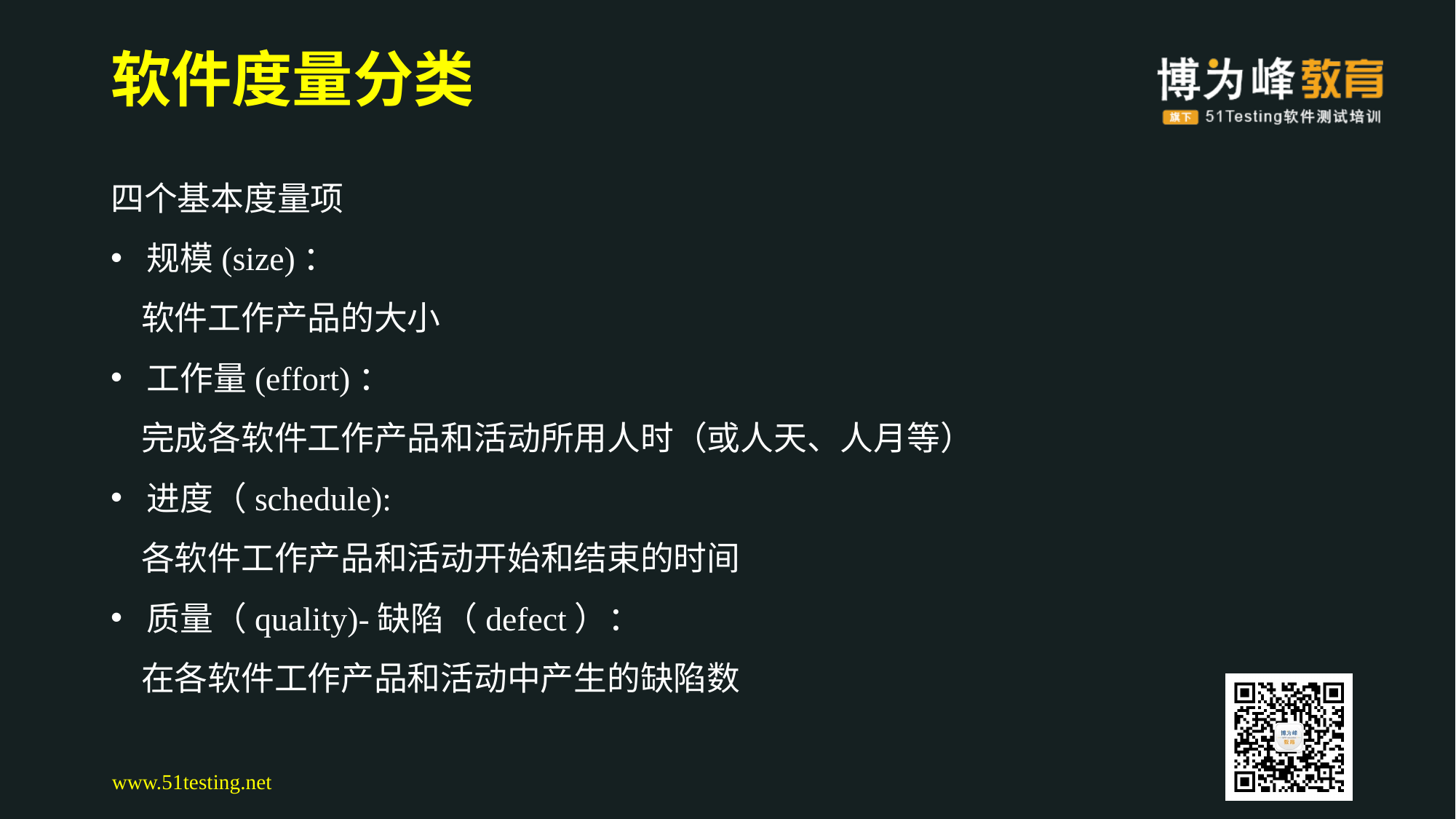

# 软件度量分类
四个基本度量项
 规模(size)：
   软件工作产品的大小
 工作量(effort)：
   完成各软件工作产品和活动所用人时（或人天、人月等）
 进度（schedule):
   各软件工作产品和活动开始和结束的时间
 质量（quality)-缺陷（defect）：
   在各软件工作产品和活动中产生的缺陷数